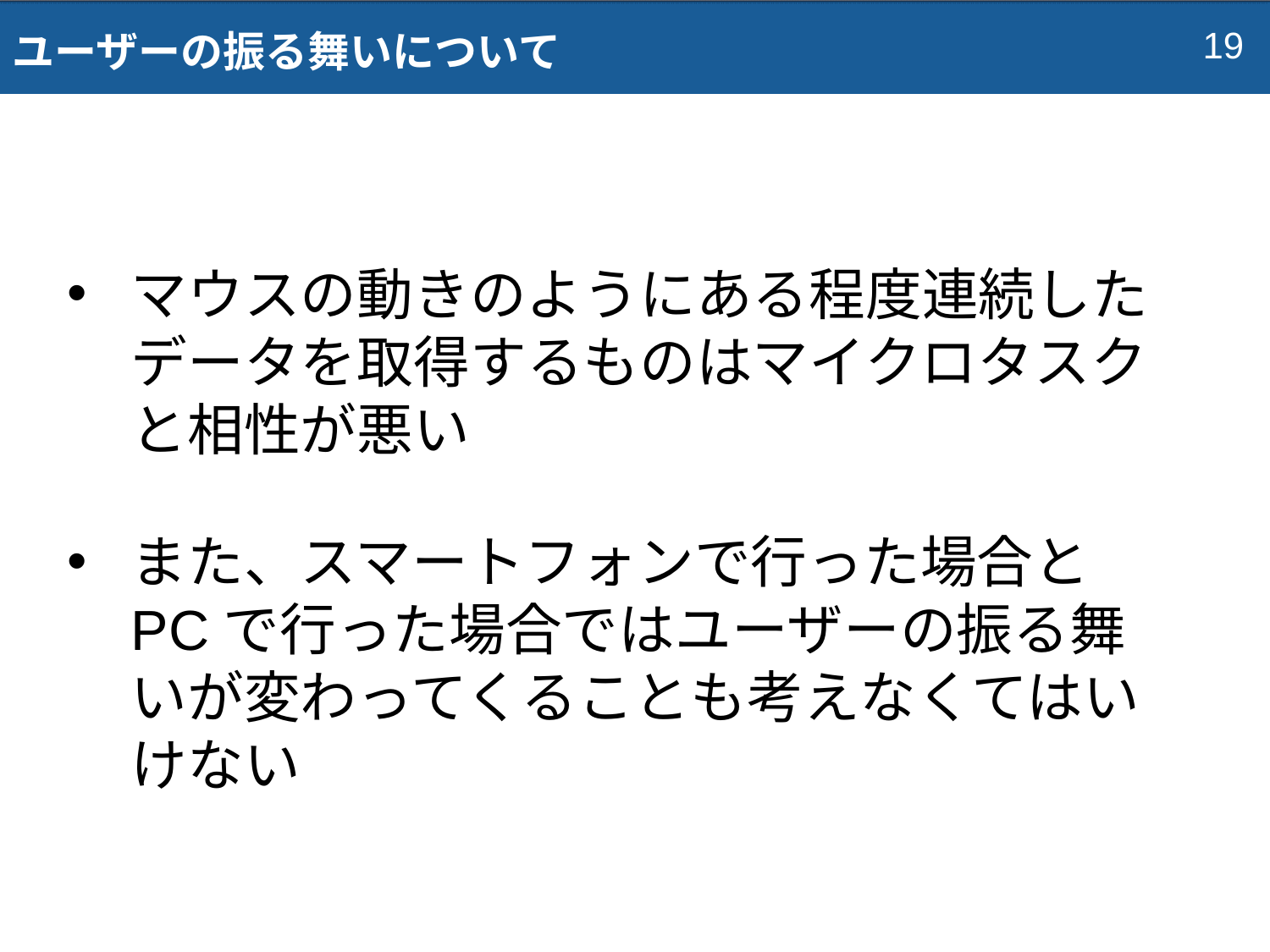

ユーザーの振る舞いについて
19
マウスの動きのようにある程度連続したデータを取得するものはマイクロタスクと相性が悪い
また、スマートフォンで行った場合とPCで行った場合ではユーザーの振る舞いが変わってくることも考えなくてはいけない